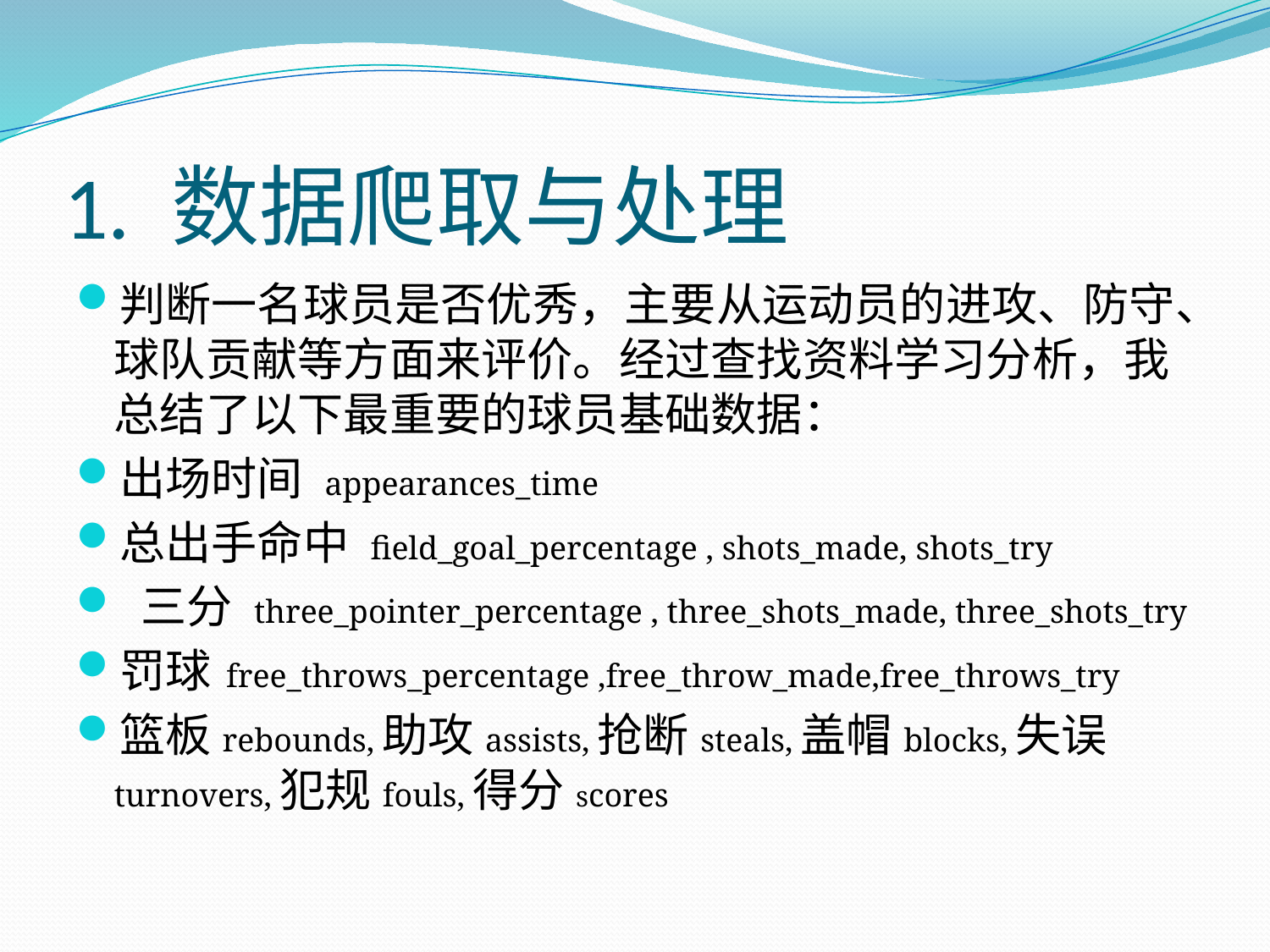

# 1. 数据爬取与处理
判断一名球员是否优秀，主要从运动员的进攻、防守、球队贡献等方面来评价。经过查找资料学习分析，我总结了以下最重要的球员基础数据：
出场时间 appearances_time
总出手命中 field_goal_percentage , shots_made, shots_try
 三分 three_pointer_percentage , three_shots_made, three_shots_try
罚球 free_throws_percentage ,free_throw_made,free_throws_try
篮板rebounds,助攻assists,抢断steals,盖帽blocks,失误turnovers,犯规fouls,得分scores